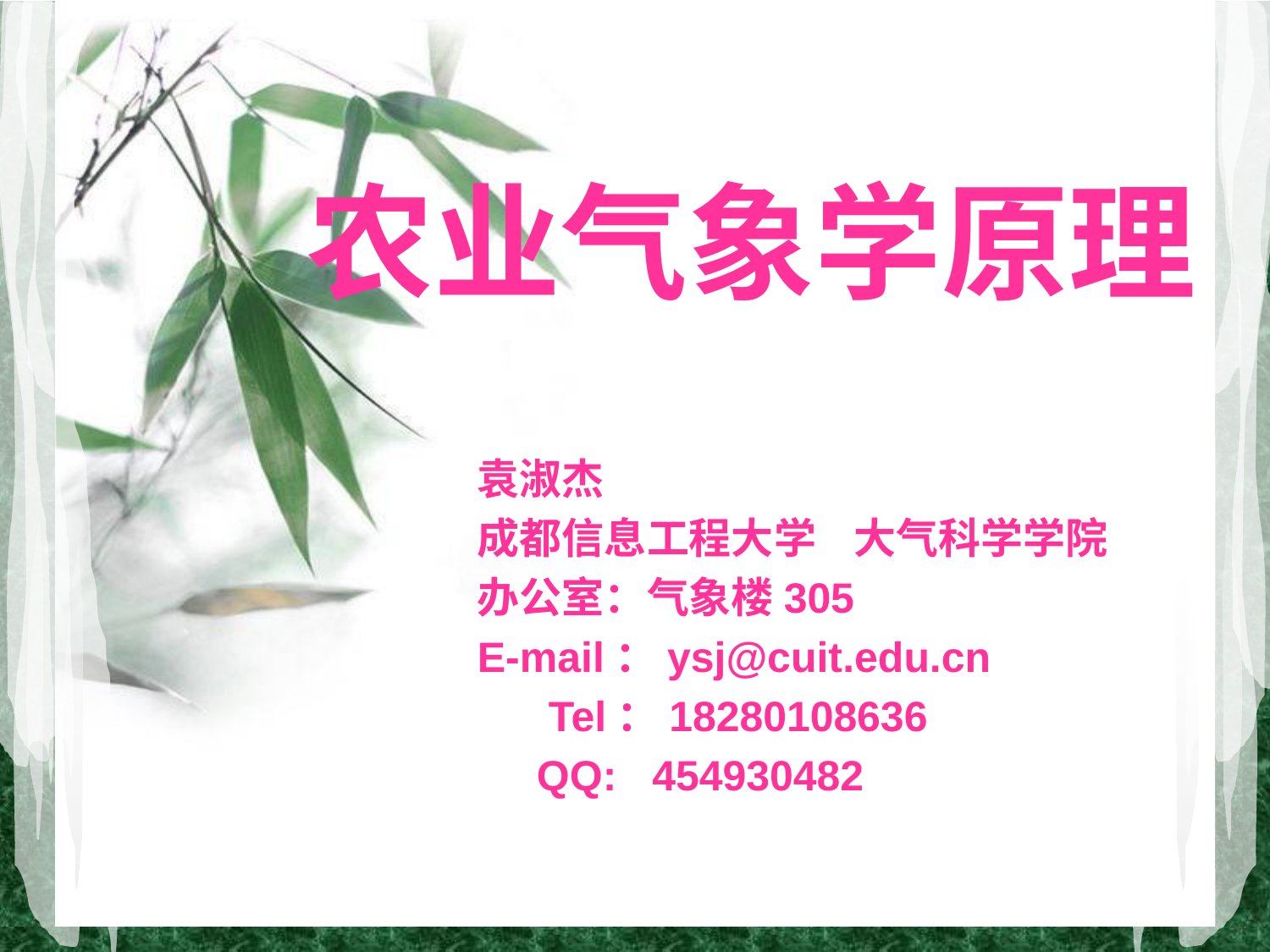

农业气象学原理
袁淑杰
成都信息工程大学    大气科学学院
办公室：气象楼305
E-mail：ysj@cuit.edu.cn
      Tel：18280108636
     QQ:   454930482